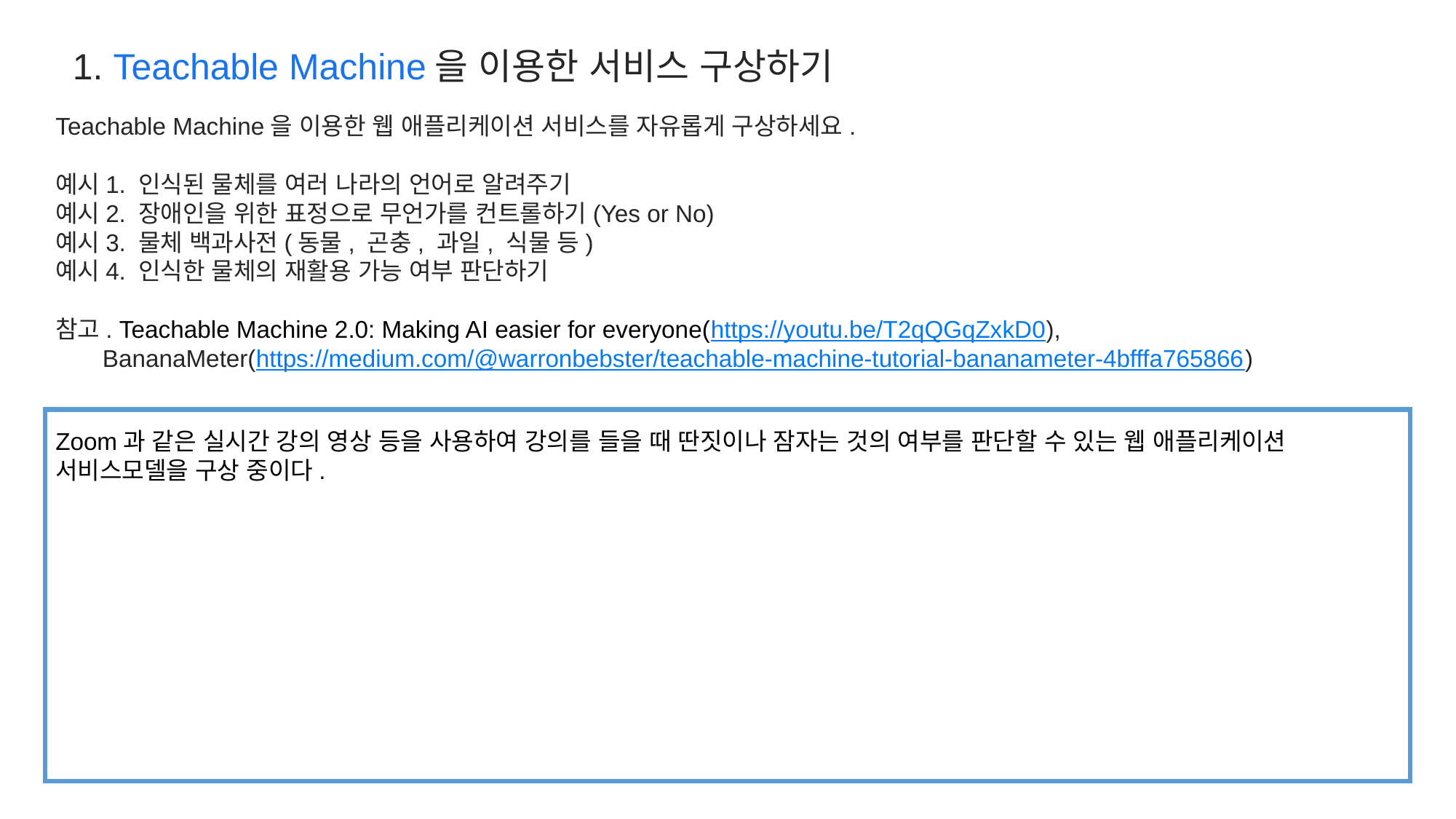

1. Teachable Machine을 이용한 서비스 구상하기
Teachable Machine을 이용한 웹 애플리케이션 서비스를 자유롭게 구상하세요.
예시1. 인식된 물체를 여러 나라의 언어로 알려주기
예시2. 장애인을 위한 표정으로 무언가를 컨트롤하기(Yes or No)
예시3. 물체 백과사전(동물, 곤충, 과일, 식물 등)
예시4. 인식한 물체의 재활용 가능 여부 판단하기

참고. Teachable Machine 2.0: Making AI easier for everyone(https://youtu.be/T2qQGqZxkD0),
       BananaMeter(https://medium.com/@warronbebster/teachable-machine-tutorial-bananameter-4bfffa765866)

Zoom과 같은 실시간 강의 영상 등을 사용하여 강의를 들을 때 딴짓이나 잠자는 것의 여부를 판단할 수 있는 웹 애플리케이션 서비스모델을 구상 중이다.